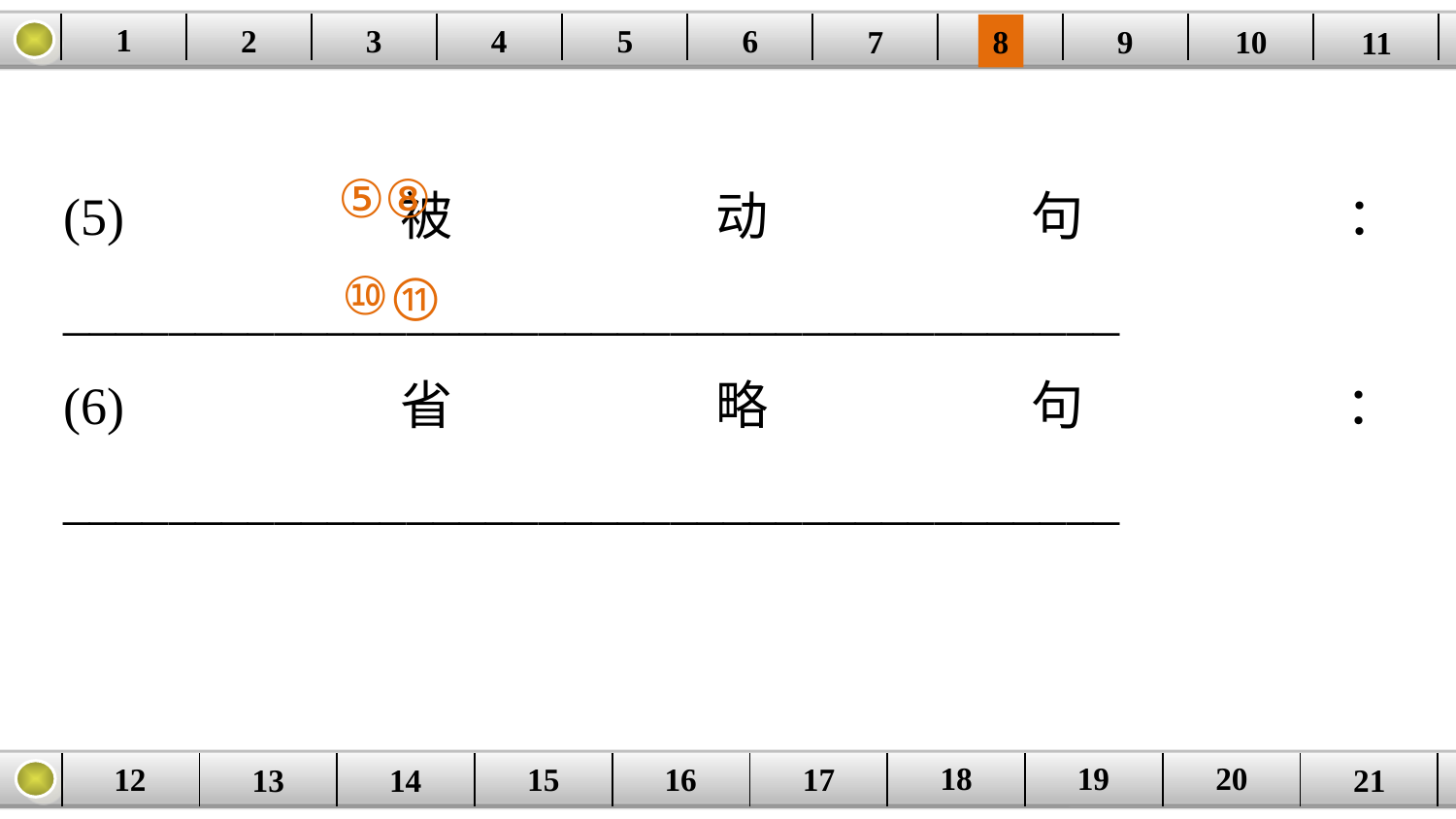

1
2
3
4
|  |  |  |  |  |  |  |  |  |  |  |
| --- | --- | --- | --- | --- | --- | --- | --- | --- | --- | --- |
5
6
7
8
9
10
11

(5)被动句：________________________________________
(6)省略句：________________________________________
⑤⑧
⑩⑪
20
19

18
17
16
12
15
14
|  |  |  |  |  |  |  |  |  |  |
| --- | --- | --- | --- | --- | --- | --- | --- | --- | --- |
13
21